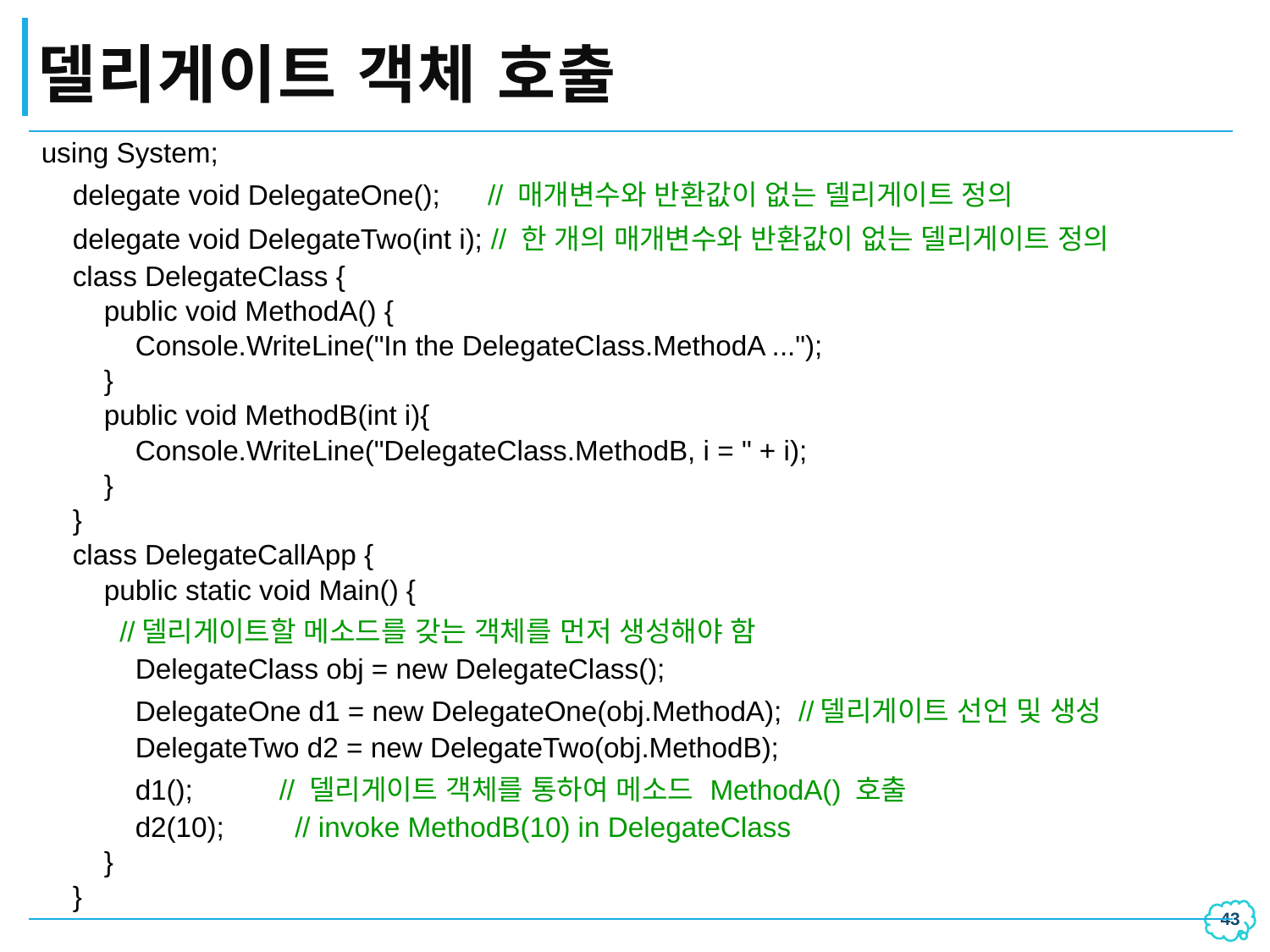

# 델리게이트 객체 호출

| using System;     delegate void DelegateOne();      // 매개변수와 반환값이 없는 델리게이트 정의     delegate void DelegateTwo(int i); // 한 개의 매개변수와 반환값이 없는 델리게이트 정의     class DelegateClass {        public void MethodA() {           Console.WriteLine("In the DelegateClass.MethodA ...");        }        public void MethodB(int i){           Console.WriteLine("DelegateClass.MethodB, i = " + i);        }     }     class DelegateCallApp {        public static void Main() { //델리게이트할 메소드를 갖는 객체를 먼저 생성해야 함           DelegateClass obj = new DelegateClass();           DelegateOne d1 = new DelegateOne(obj.MethodA); //델리게이트 선언 및 생성           DelegateTwo d2 = new DelegateTwo(obj.MethodB);           d1();           // 델리게이트 객체를 통하여 메소드 MethodA() 호출           d2(10);         // invoke MethodB(10) in DelegateClass        }     } |
| --- |
43